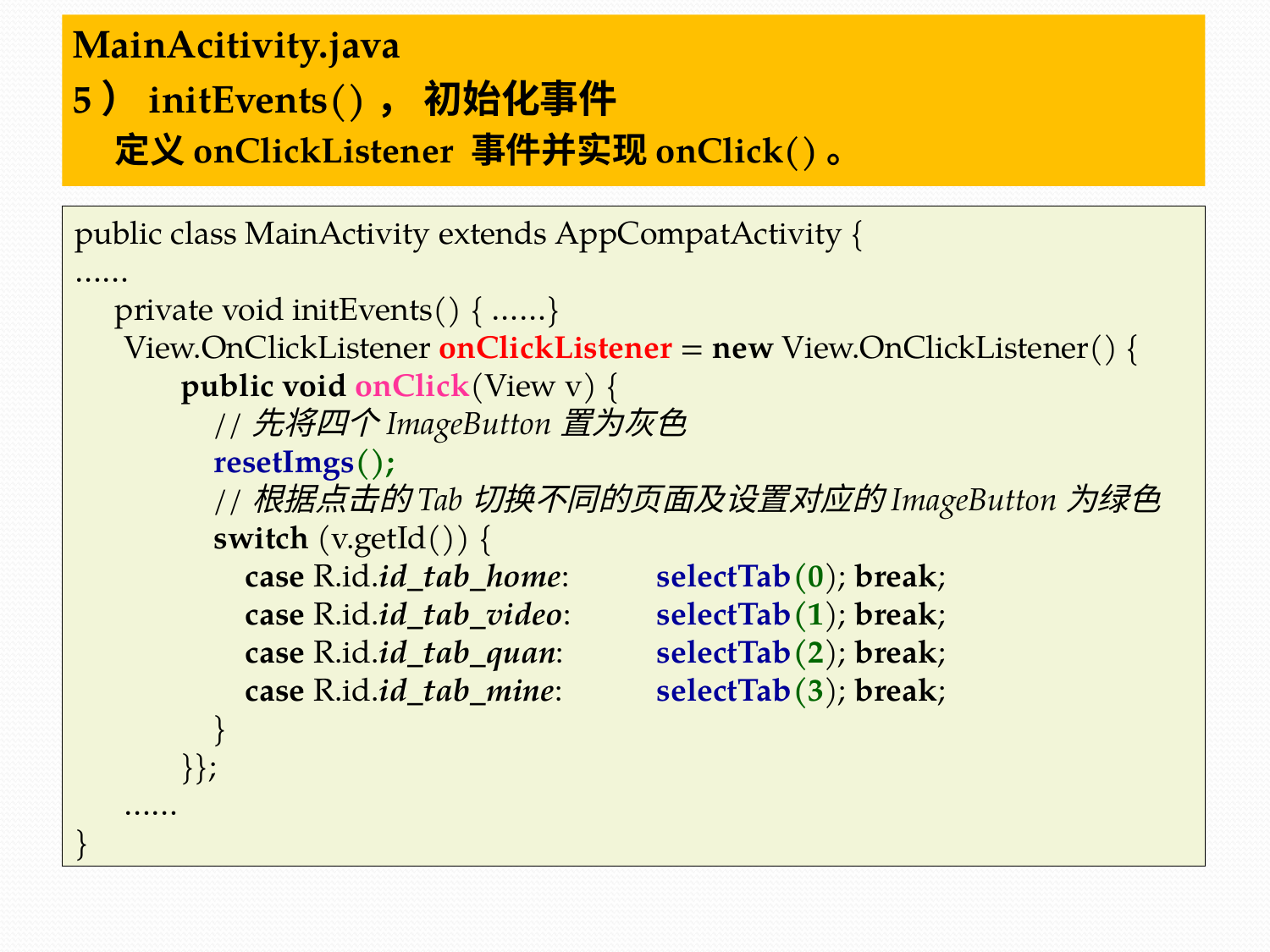

MainAcitivity.java
5）initEvents()， 初始化事件
定义onClickListener 事件并实现onClick()。
public class MainActivity extends AppCompatActivity {
……
     private void initEvents() { ……}
View.OnClickListener onClickListener = new View.OnClickListener() {
    public void onClick(View v) {
        //先将四个ImageButton置为灰色
        resetImgs();
        //根据点击的Tab切换不同的页面及设置对应的ImageButton为绿色
        switch (v.getId()) {
            case R.id.id_tab_home:	selectTab(0); break;
            case R.id.id_tab_video:	selectTab(1); break;
            case R.id.id_tab_quan:	selectTab(2); break;
            case R.id.id_tab_mine:	selectTab(3); break;
        }
    }};
……
}